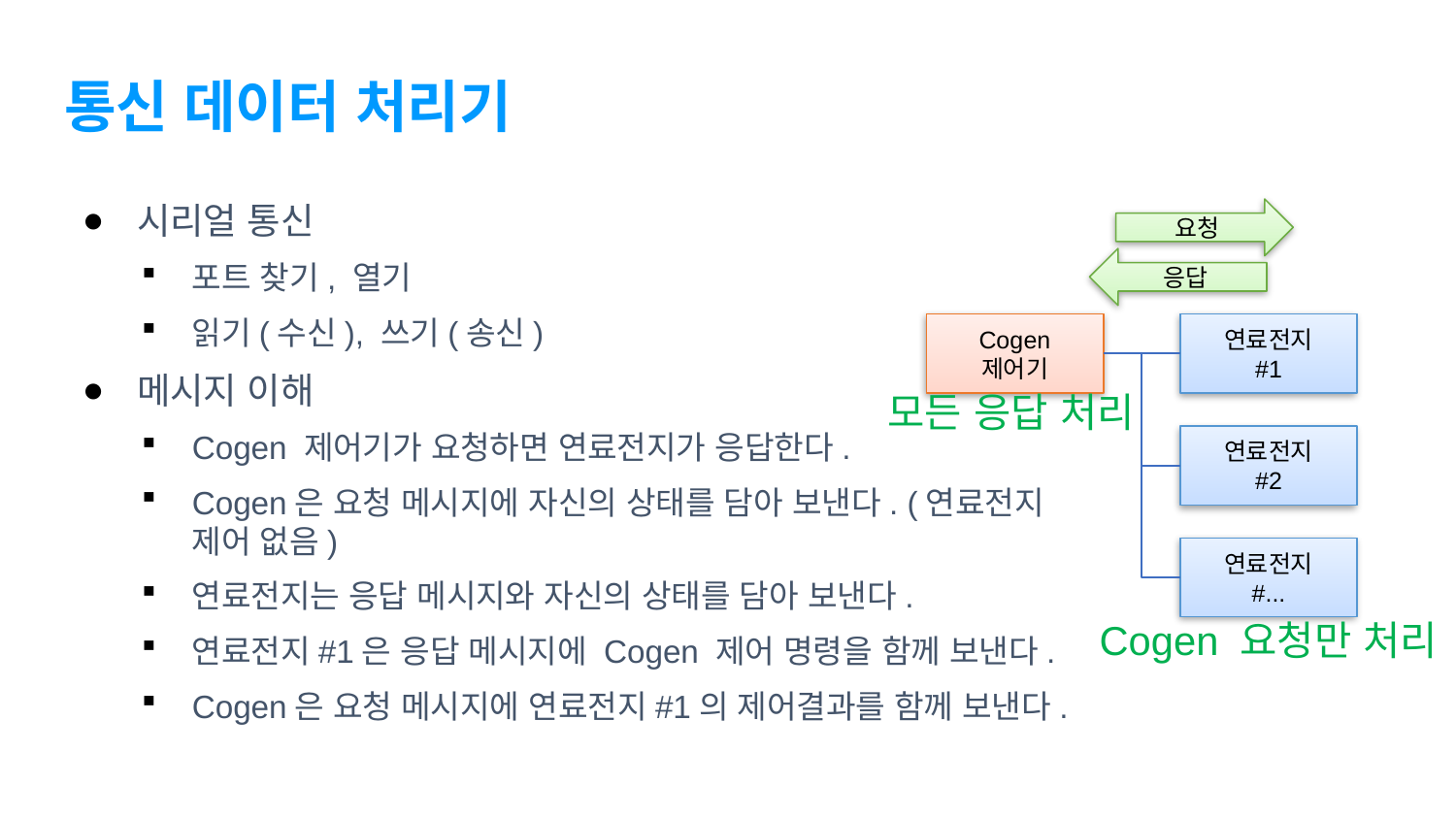

# 통신 데이터 처리기
시리얼 통신
포트 찾기, 열기
읽기(수신), 쓰기(송신)
메시지 이해
Cogen 제어기가 요청하면 연료전지가 응답한다.
Cogen은 요청 메시지에 자신의 상태를 담아 보낸다. (연료전지 제어 없음)
연료전지는 응답 메시지와 자신의 상태를 담아 보낸다.
연료전지#1은 응답 메시지에 Cogen 제어 명령을 함께 보낸다.
Cogen은 요청 메시지에 연료전지#1의 제어결과를 함께 보낸다.
요청
응답
Cogen 제어기
연료전지
#1
모든 응답 처리
연료전지
#2
연료전지
#...
Cogen 요청만 처리